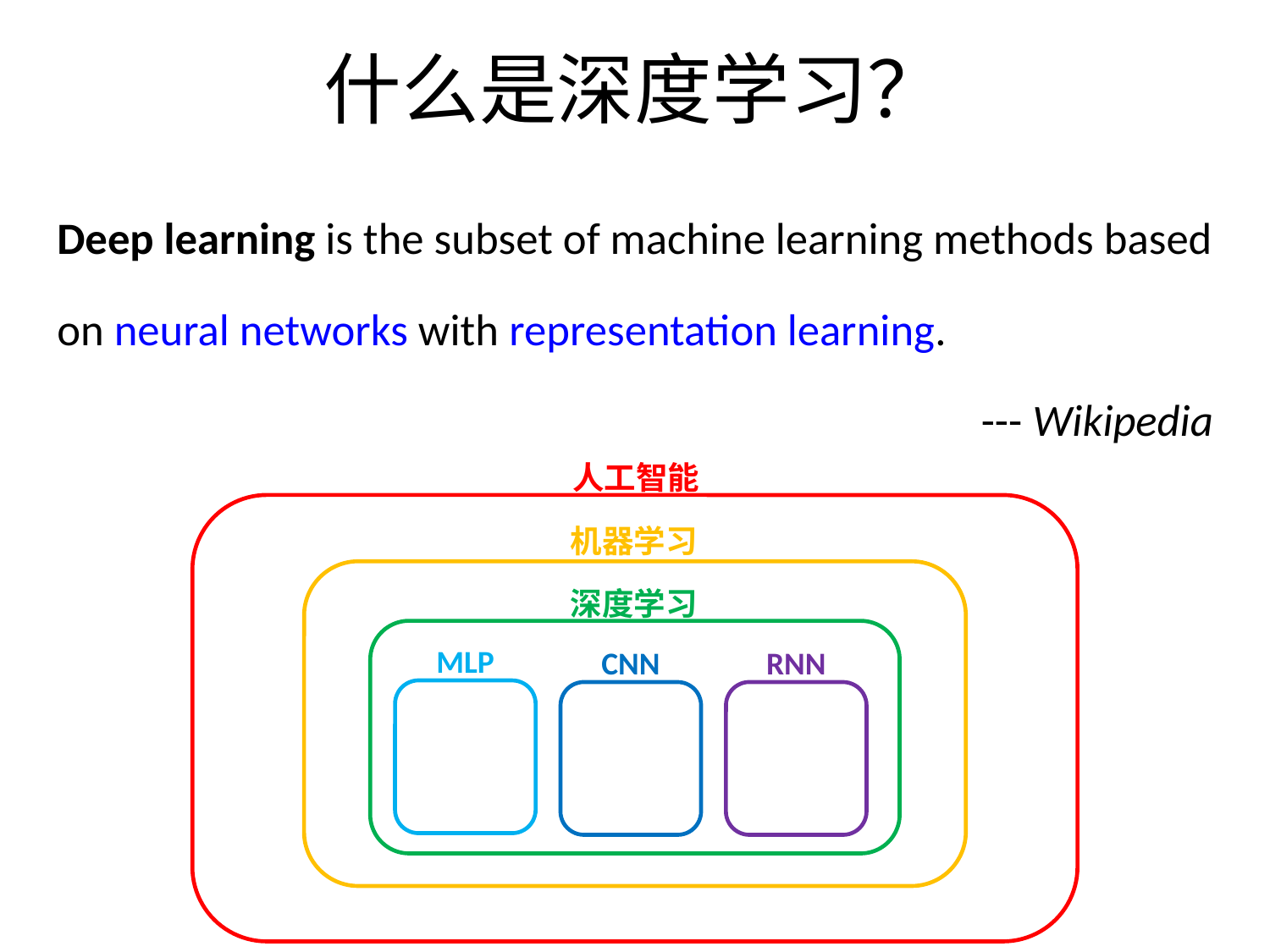

# 什么是深度学习？
Deep learning is the subset of machine learning methods based on neural networks with representation learning.
--- Wikipedia
人工智能

机器学习

深度学习

MLP
CNN
RNN